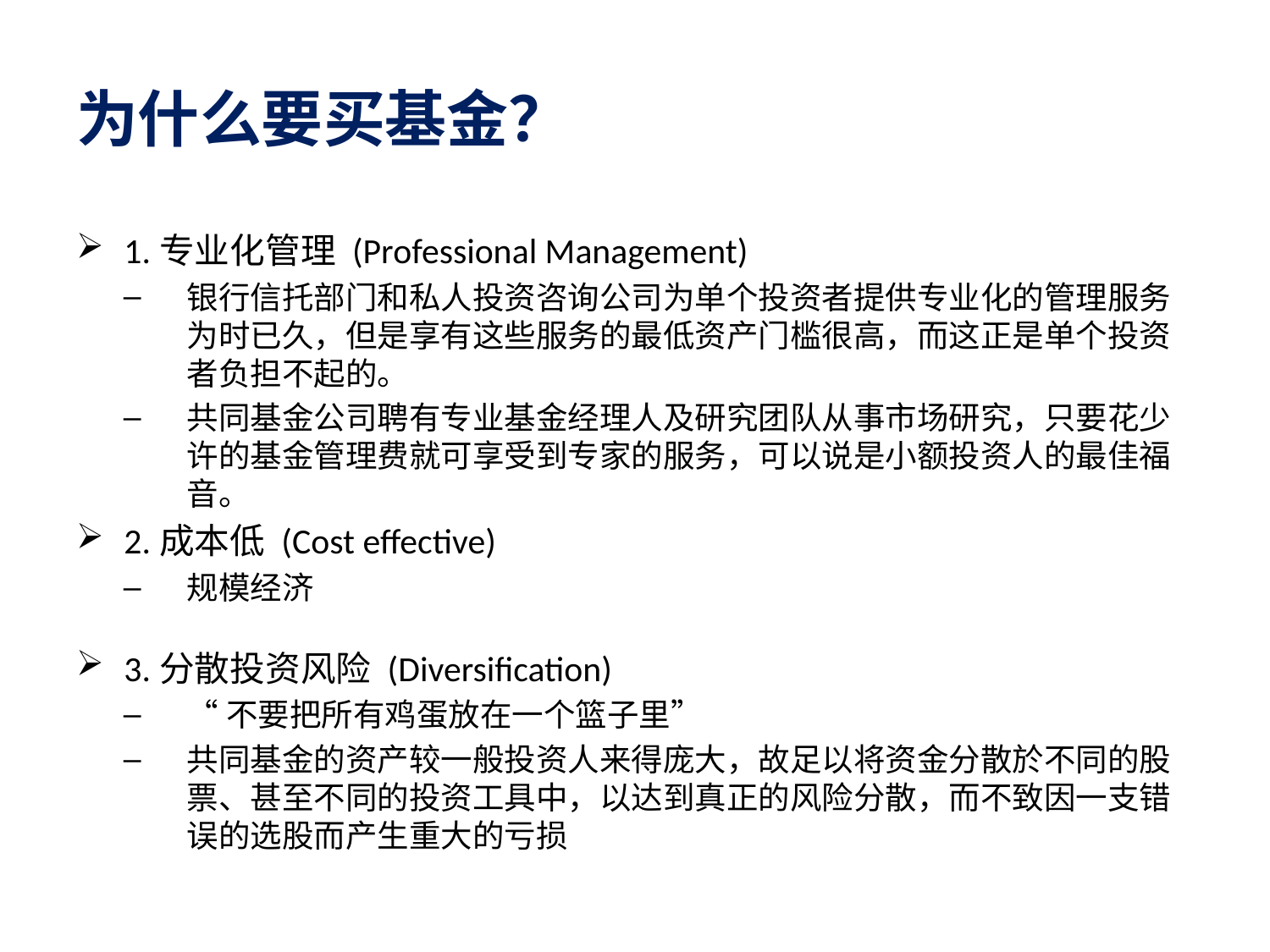

为什么要买基金？
1.专业化管理 (Professional Management)
银行信托部门和私人投资咨询公司为单个投资者提供专业化的管理服务为时已久，但是享有这些服务的最低资产门槛很高，而这正是单个投资者负担不起的。
共同基金公司聘有专业基金经理人及研究团队从事市场研究，只要花少许的基金管理费就可享受到专家的服务，可以说是小额投资人的最佳福音。
2.成本低 (Cost effective)
规模经济

3.分散投资风险 (Diversification)
“不要把所有鸡蛋放在一个篮子里”
共同基金的资产较一般投资人来得庞大，故足以将资金分散於不同的股票、甚至不同的投资工具中，以达到真正的风险分散，而不致因一支错误的选股而产生重大的亏损